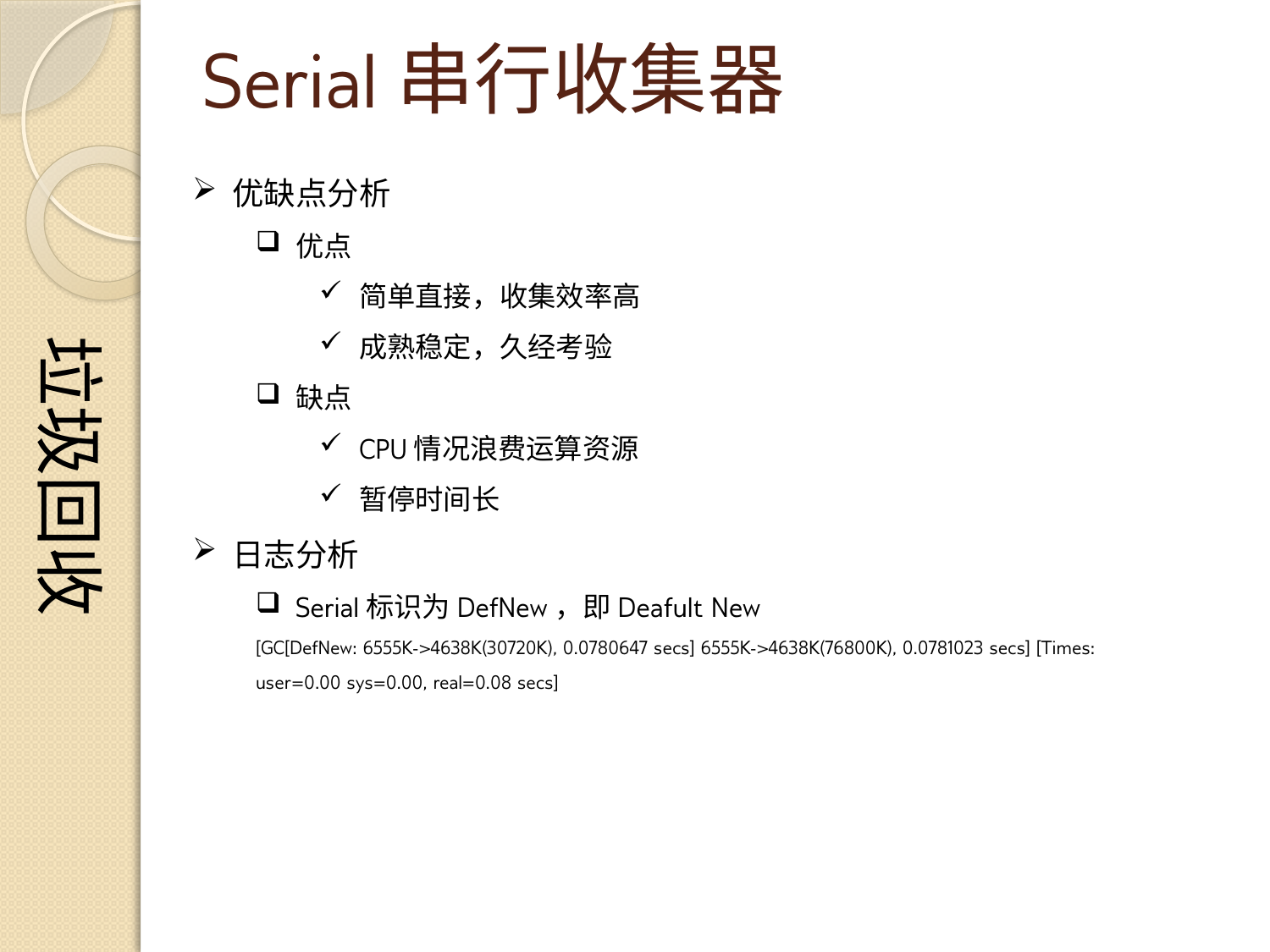

垃圾回收
# Serial串行收集器
优缺点分析
优点
简单直接，收集效率高
成熟稳定，久经考验
缺点
CPU情况浪费运算资源
暂停时间长
日志分析
Serial标识为DefNew，即Deafult New
[GC[DefNew: 6555K->4638K(30720K), 0.0780647 secs] 6555K->4638K(76800K), 0.0781023 secs] [Times: user=0.00 sys=0.00, real=0.08 secs]